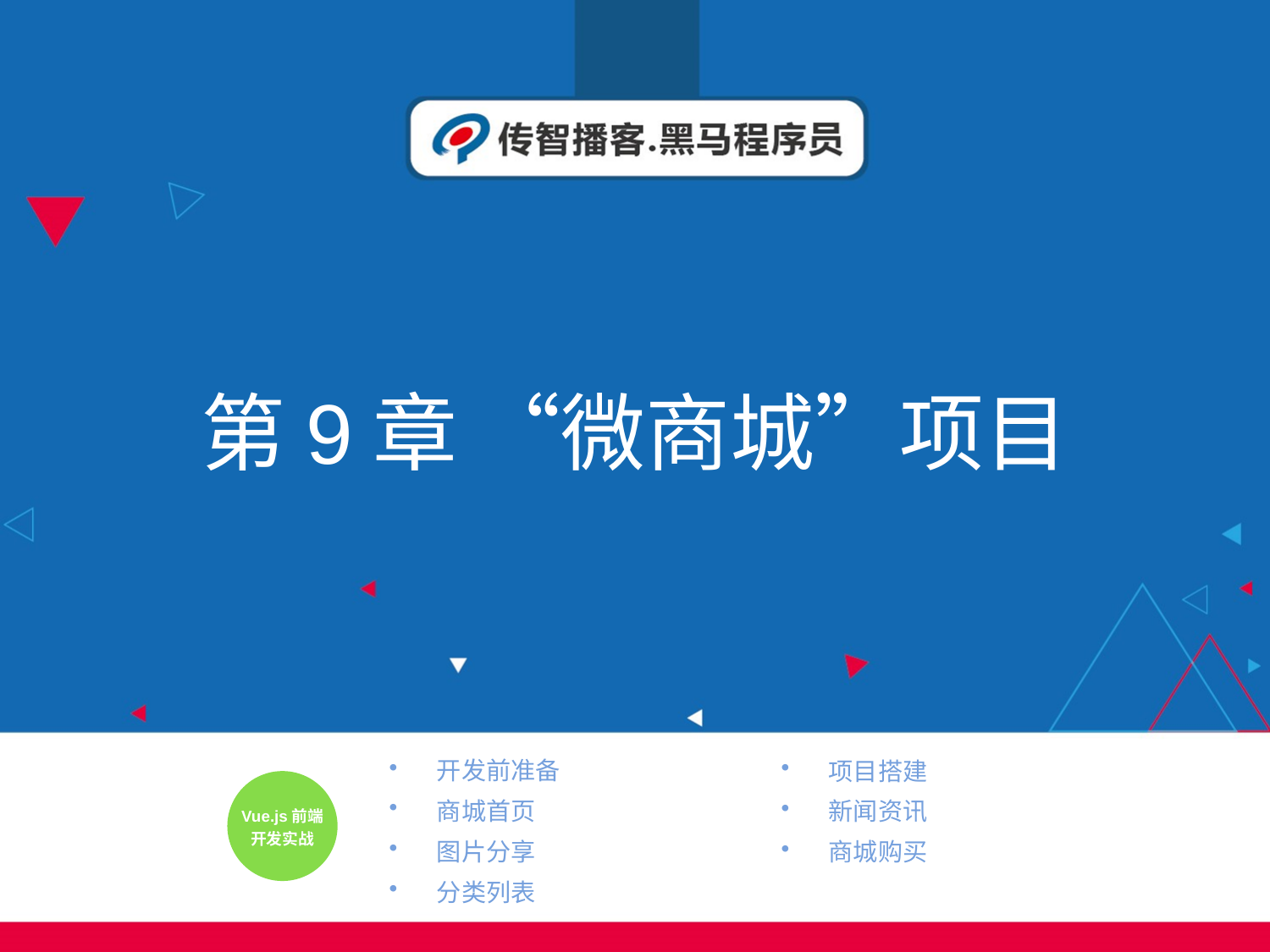

# 第9章 “微商城”项目
开发前准备
商城首页
图片分享
分类列表
项目搭建
新闻资讯
商城购买